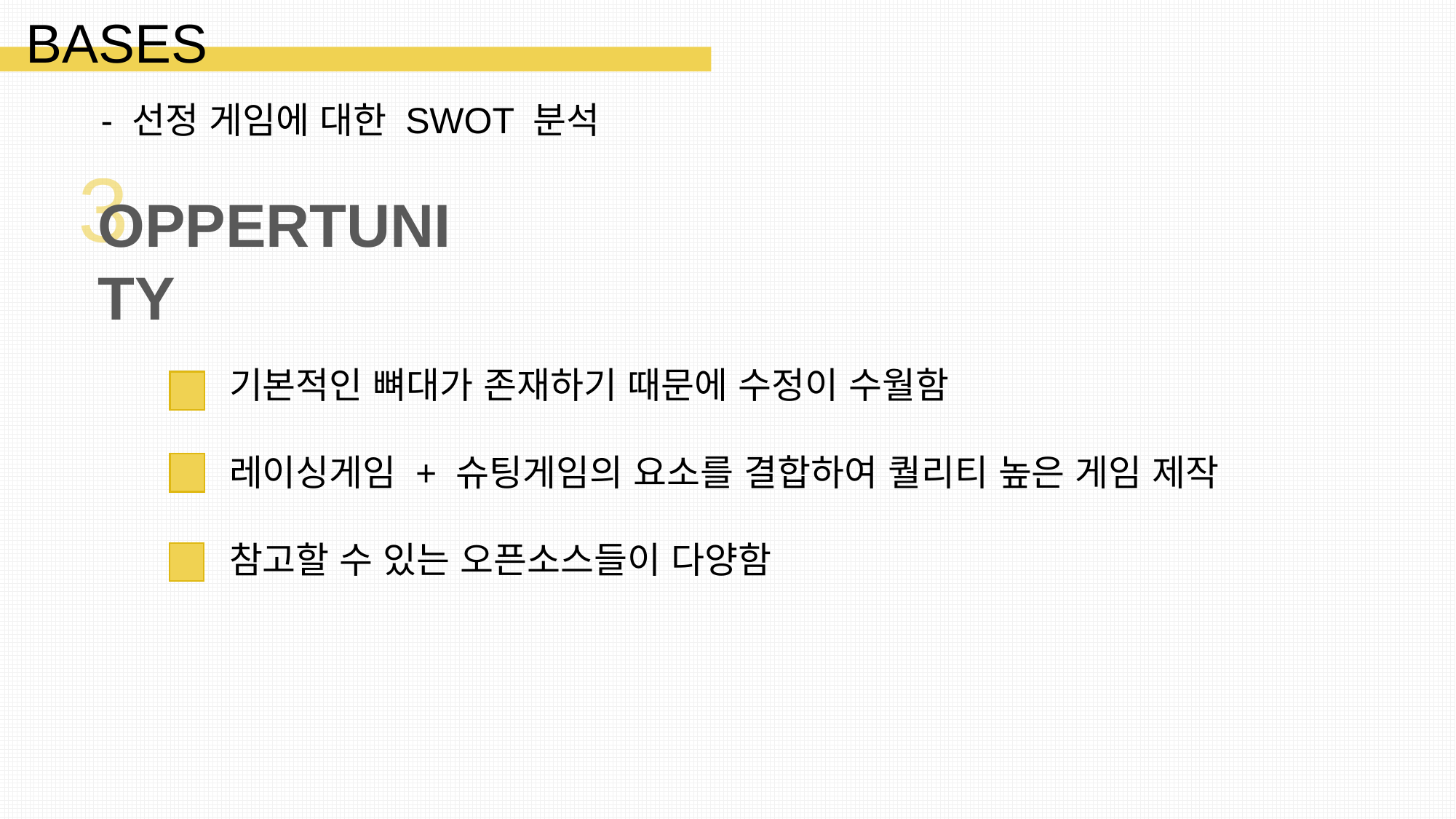

BASES

- 선정 게임에 대한 SWOT 분석
3
OPPERTUNITY
기본적인 뼈대가 존재하기 때문에 수정이 수월함

레이싱게임 + 슈팅게임의 요소를 결합하여 퀄리티 높은 게임 제작

참고할 수 있는 오픈소스들이 다양함